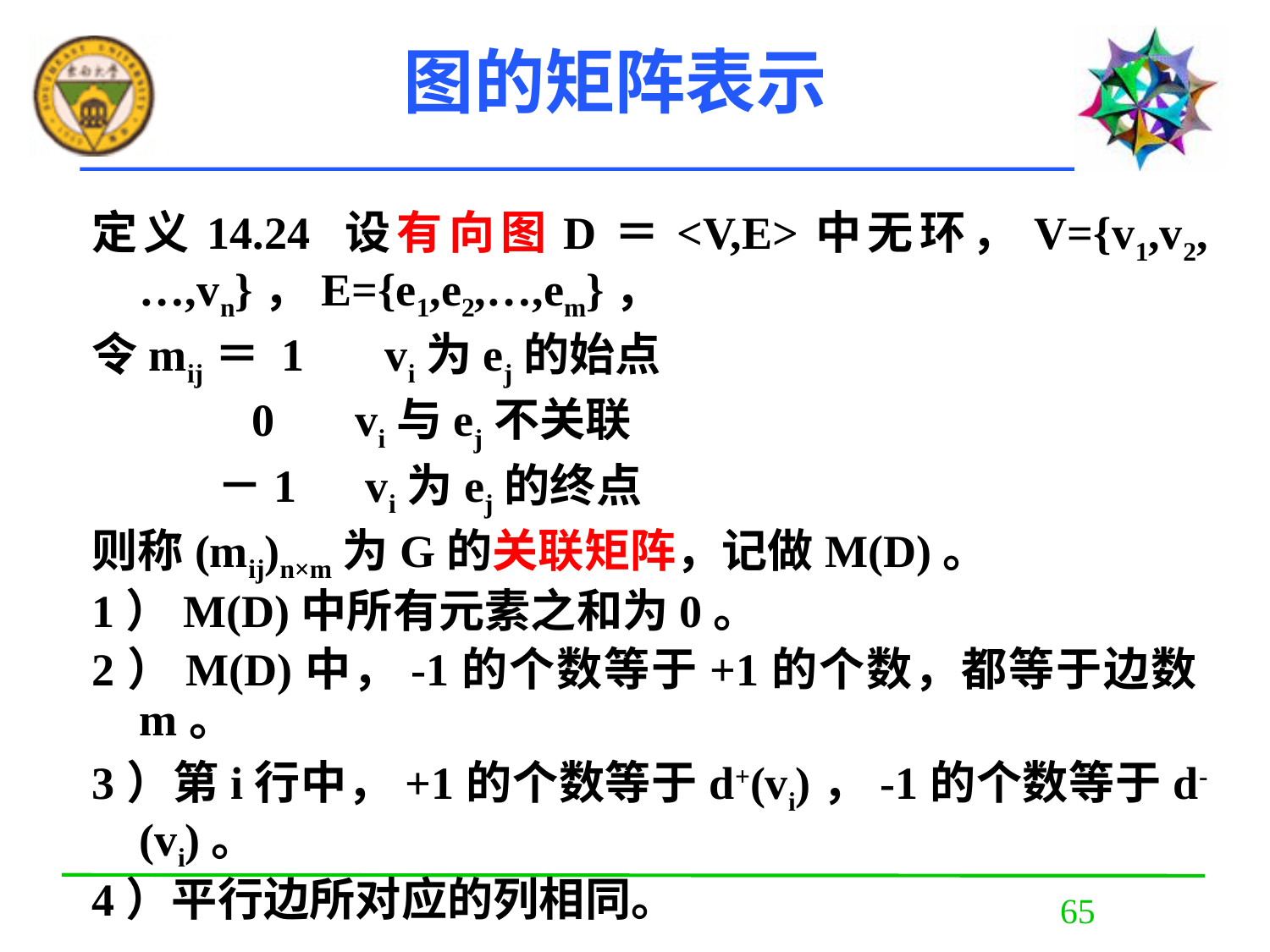

# 图的矩阵表示
定义14.24 设有向图D＝<V,E>中无环，V={v1,v2,…,vn}，E={e1,e2,…,em}，
令mij＝ 1       vi为ej的始点
              0       vi与ej不关联
           －1      vi为ej的终点
则称(mij)n×m为G的关联矩阵，记做M(D)。
1）M(D)中所有元素之和为0。
2）M(D)中，-1的个数等于+1的个数，都等于边数m。
3）第i行中，+1的个数等于d+(vi)，-1的个数等于d-(vi)。
4）平行边所对应的列相同。